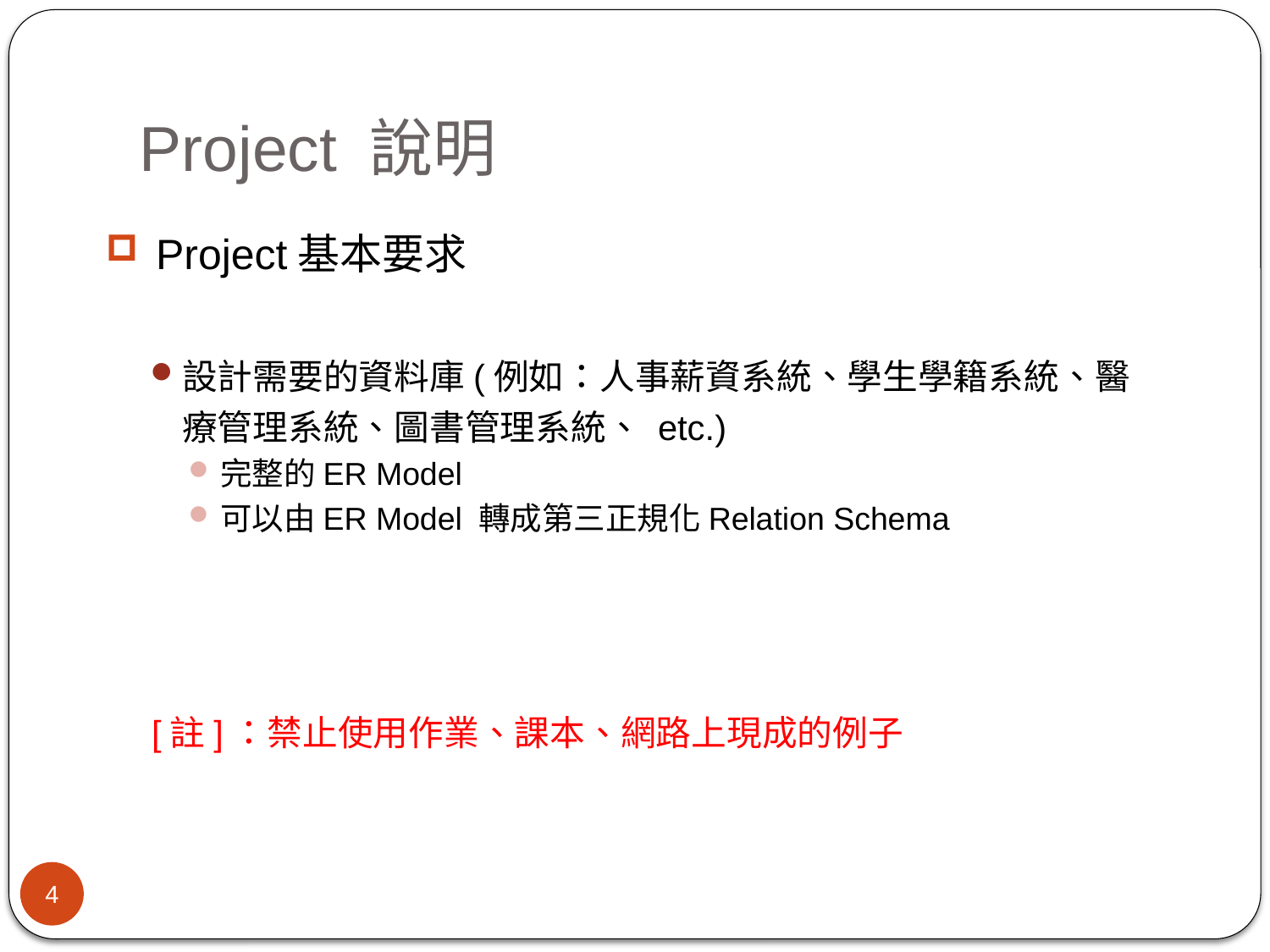

# Project 說明
 Project基本要求

設計需要的資料庫(例如：人事薪資系統、學生學籍系統、醫療管理系統、圖書管理系統、 etc.)
完整的ER Model
可以由ER Model 轉成第三正規化Relation Schema
[註]：禁止使用作業、課本、網路上現成的例子
4